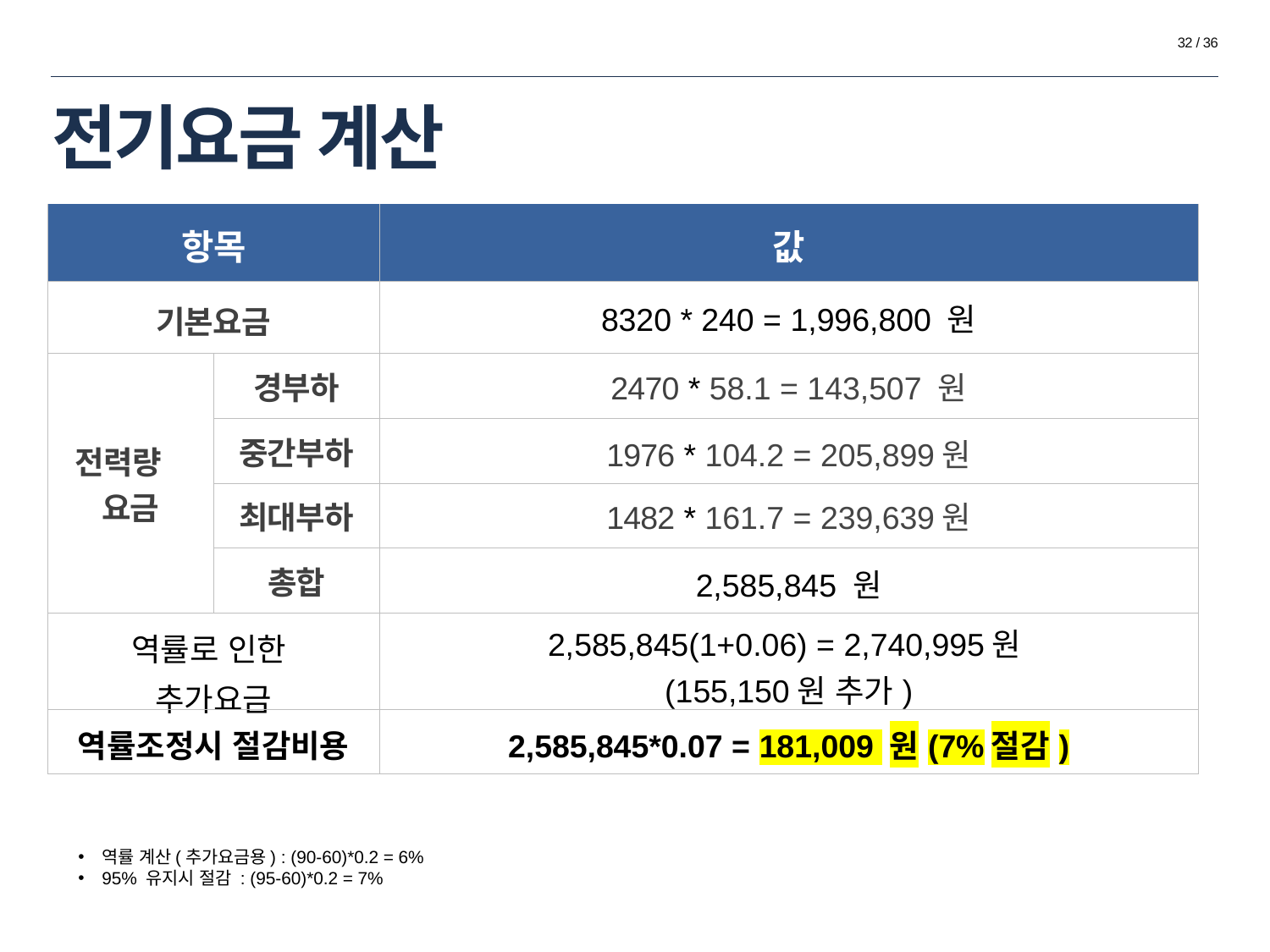

32 / 36
전기요금 계산
| 항목 |  | 값 |
| --- | --- | --- |
| 기본요금 |  | 8320 \* 240 = 1,996,800 원 |
| 전력량 요금 | 경부하 | 2470 \* 58.1 = 143,507 원 |
|  | 중간부하 | 1976 \* 104.2 = 205,899원 |
|  | 최대부하 | 1482 \* 161.7 = 239,639원 |
|  | 총합 | 2,585,845 원 |
| 역률로 인한 추가요금 |  | 2,585,845(1+0.06) = 2,740,995원 (155,150원 추가) |
| 역률조정시 절감비용 |  | 2,585,845\*0.07 = 181,009 원(7%절감) |
역률 계산(추가요금용) : (90-60)*0.2 = 6%
95% 유지시 절감 : (95-60)*0.2 = 7%